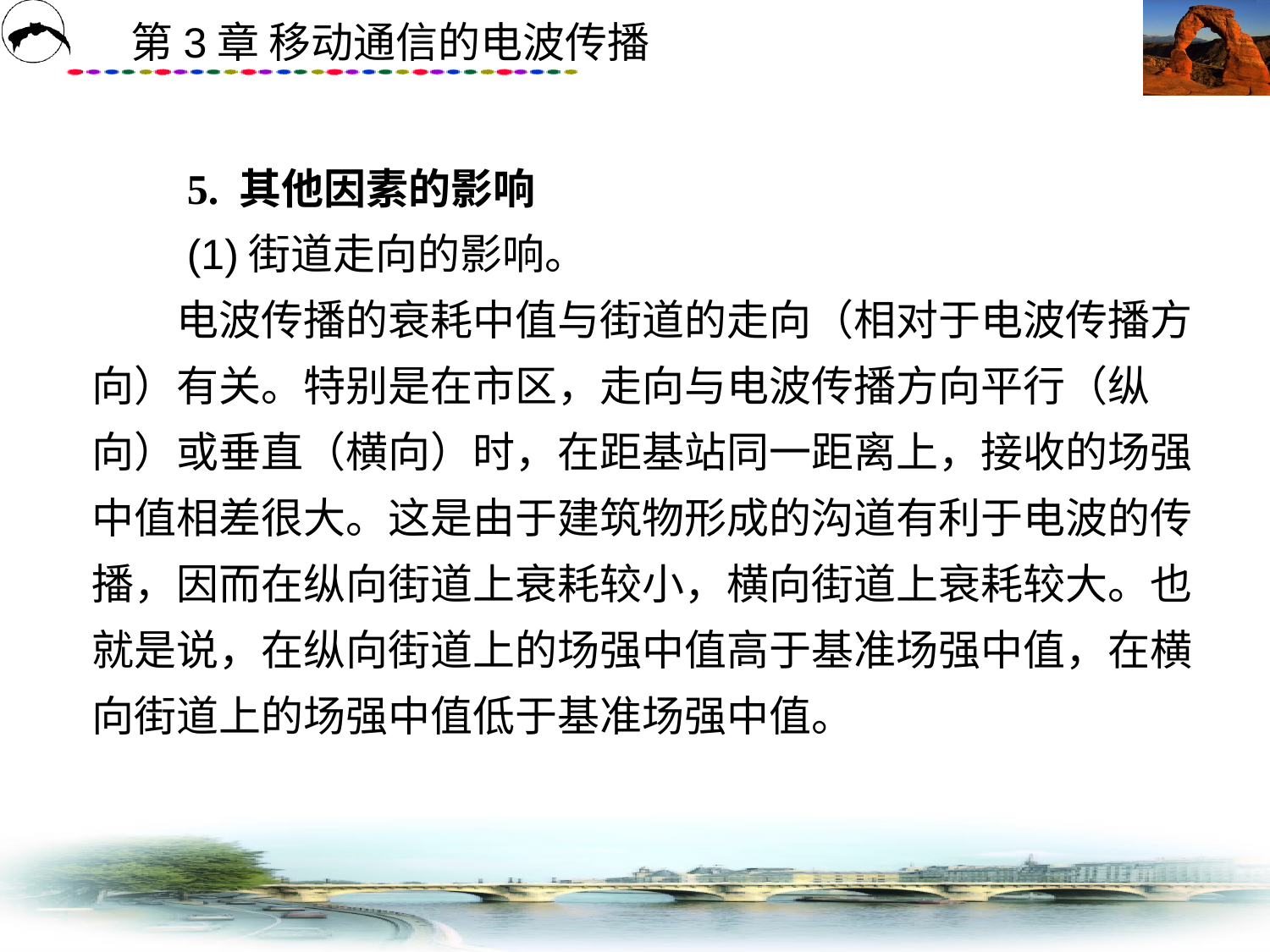

# 5. 其他因素的影响 　　(1)街道走向的影响。 　　电波传播的衰耗中值与街道的走向（相对于电波传播方向）有关。特别是在市区，走向与电波传播方向平行（纵向）或垂直（横向）时，在距基站同一距离上，接收的场强中值相差很大。这是由于建筑物形成的沟道有利于电波的传播，因而在纵向街道上衰耗较小，横向街道上衰耗较大。也就是说，在纵向街道上的场强中值高于基准场强中值，在横向街道上的场强中值低于基准场强中值。